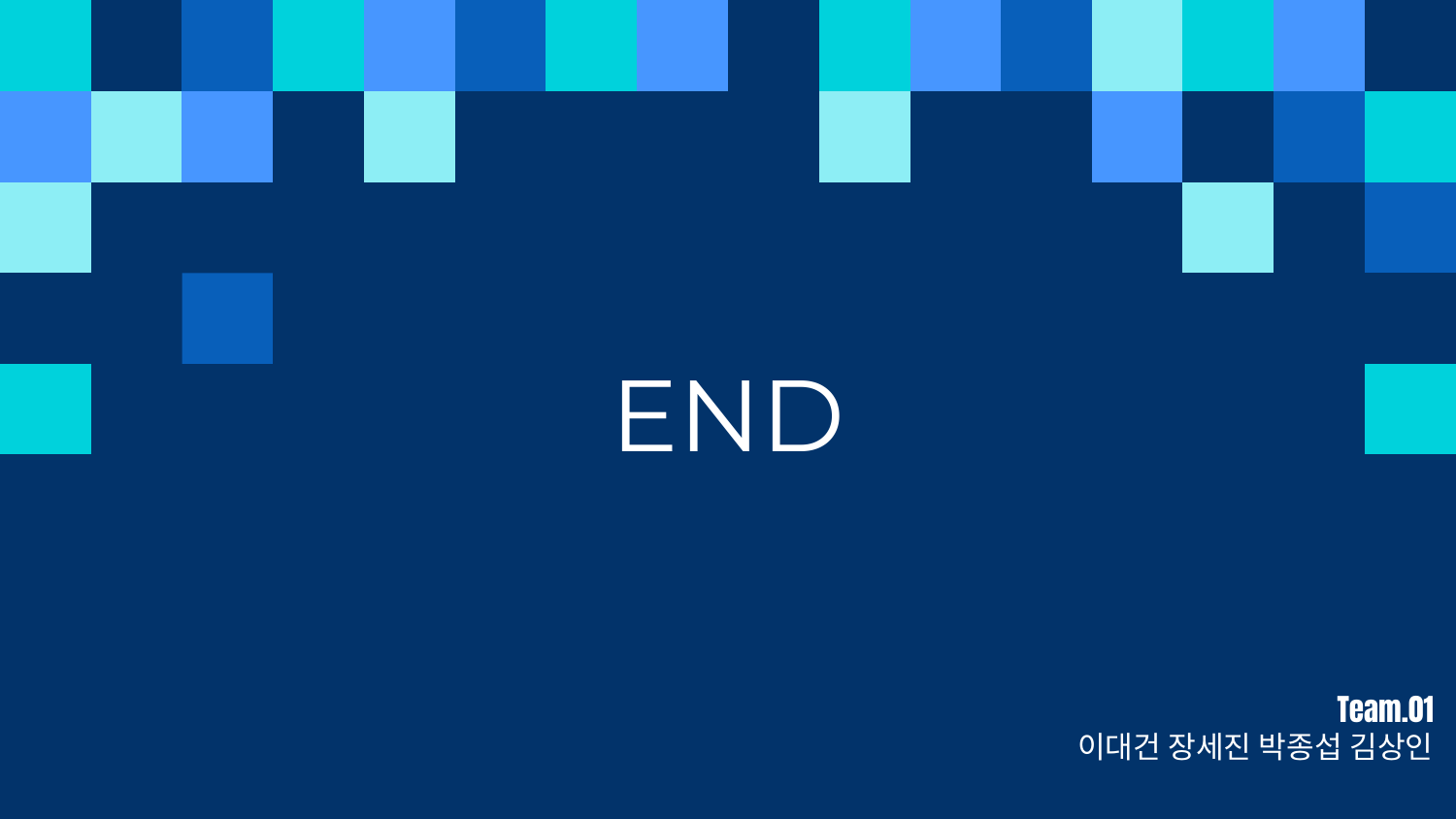

# END
Team.01
이대건 장세진 박종섭 김상인